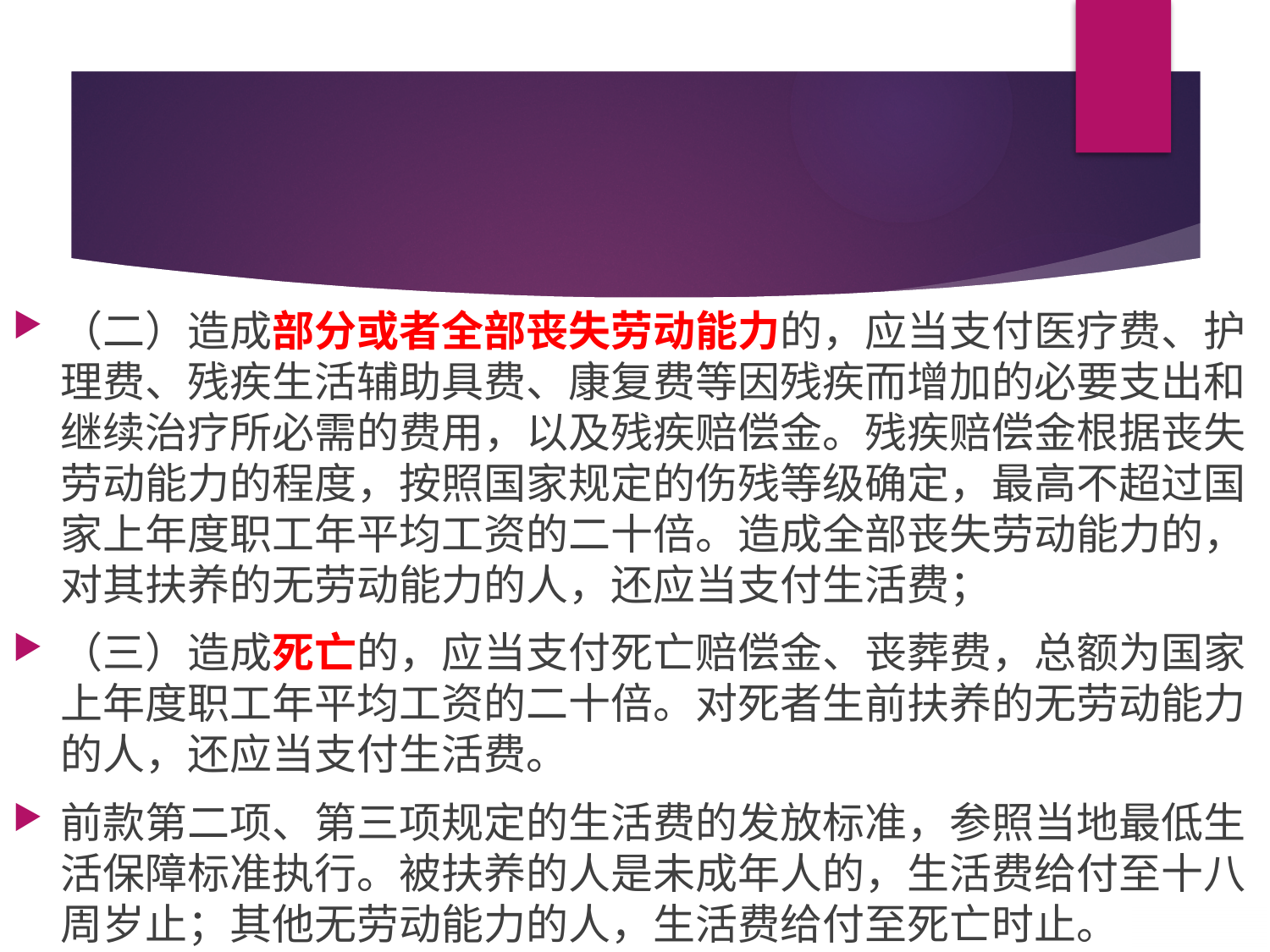

30
#
（二）造成部分或者全部丧失劳动能力的，应当支付医疗费、护理费、残疾生活辅助具费、康复费等因残疾而增加的必要支出和继续治疗所必需的费用，以及残疾赔偿金。残疾赔偿金根据丧失劳动能力的程度，按照国家规定的伤残等级确定，最高不超过国家上年度职工年平均工资的二十倍。造成全部丧失劳动能力的，对其扶养的无劳动能力的人，还应当支付生活费；
（三）造成死亡的，应当支付死亡赔偿金、丧葬费，总额为国家上年度职工年平均工资的二十倍。对死者生前扶养的无劳动能力的人，还应当支付生活费。
前款第二项、第三项规定的生活费的发放标准，参照当地最低生活保障标准执行。被扶养的人是未成年人的，生活费给付至十八周岁止；其他无劳动能力的人，生活费给付至死亡时止。